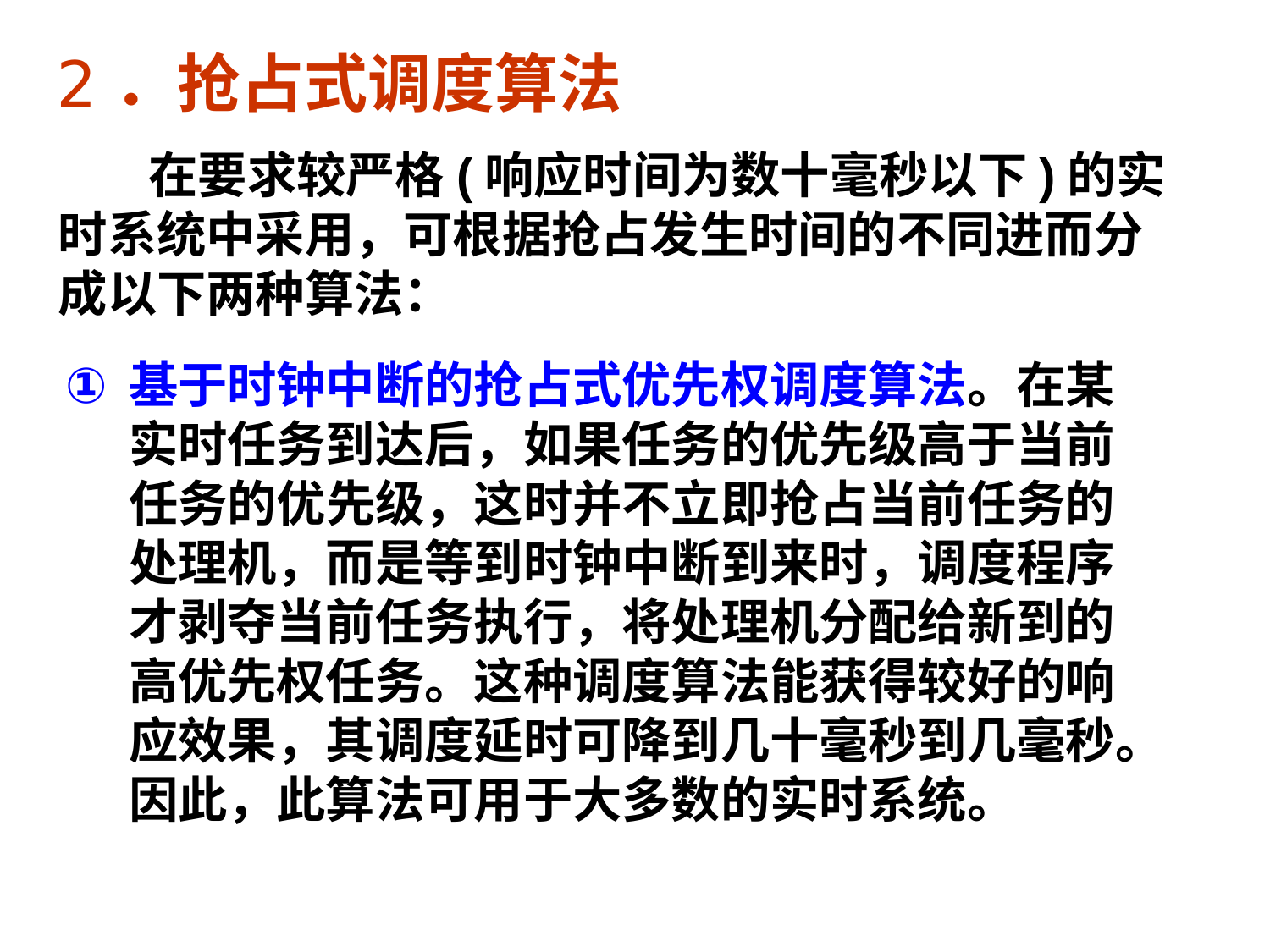

2．抢占式调度算法
       在要求较严格(响应时间为数十毫秒以下)的实时系统中采用，可根据抢占发生时间的不同进而分成以下两种算法：
基于时钟中断的抢占式优先权调度算法。在某实时任务到达后，如果任务的优先级高于当前任务的优先级，这时并不立即抢占当前任务的处理机，而是等到时钟中断到来时，调度程序才剥夺当前任务执行，将处理机分配给新到的高优先权任务。这种调度算法能获得较好的响应效果，其调度延时可降到几十毫秒到几毫秒。因此，此算法可用于大多数的实时系统。
57